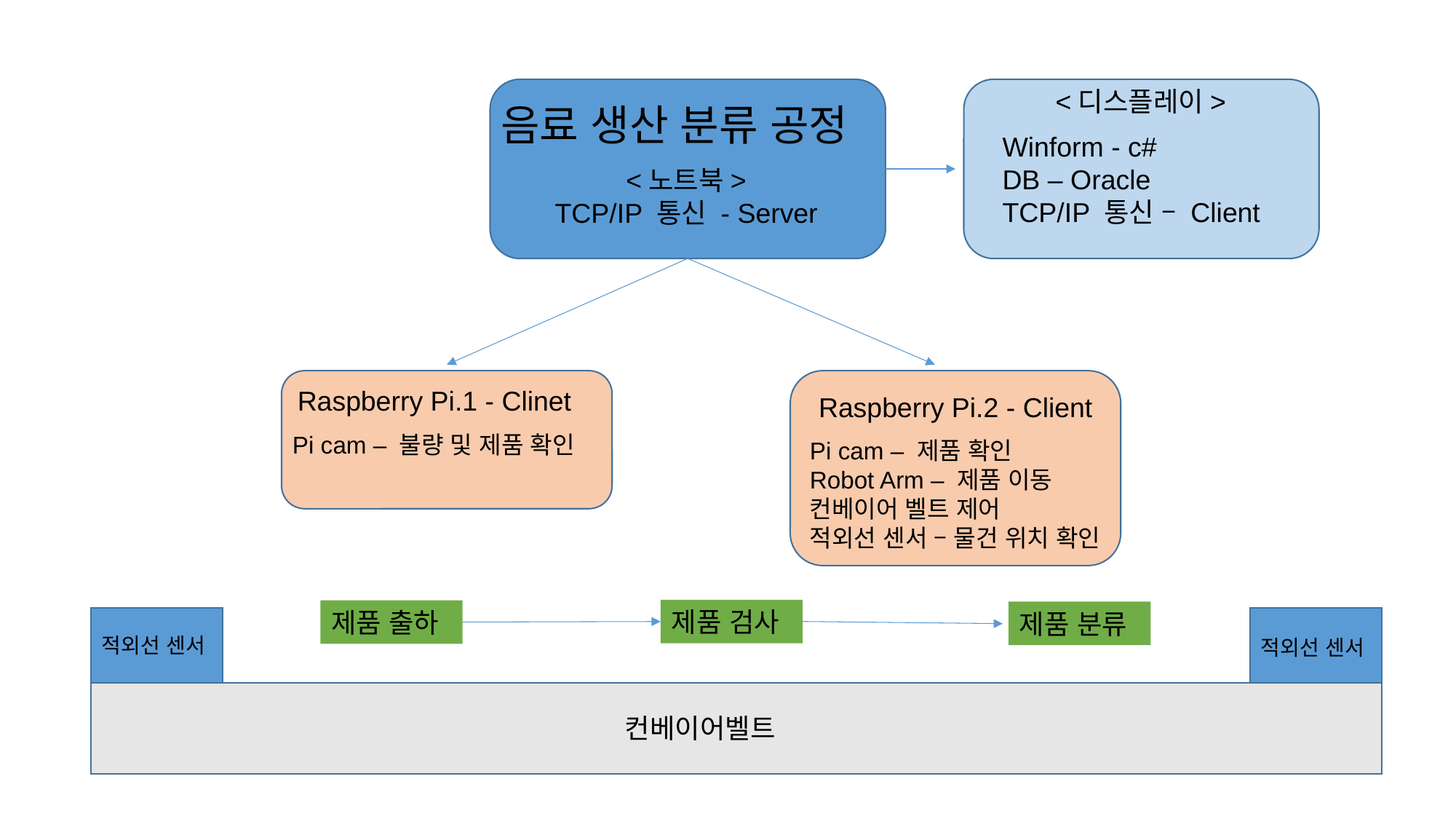

<디스플레이>
음료 생산 분류 공정
Winform - c#
DB – Oracle
TCP/IP 통신 – Client

<노트북>
TCP/IP 통신 - Server

Raspberry Pi.1 - Clinet
Raspberry Pi.2 - Client
Pi cam – 불량 및 제품 확인

Pi cam – 제품 확인
Robot Arm – 제품 이동
컨베이어 벨트 제어
적외선 센서 – 물건 위치 확인

제품 검사
제품 출하
제품 분류

적외선 센서
적외선 센서

컨베이어벨트